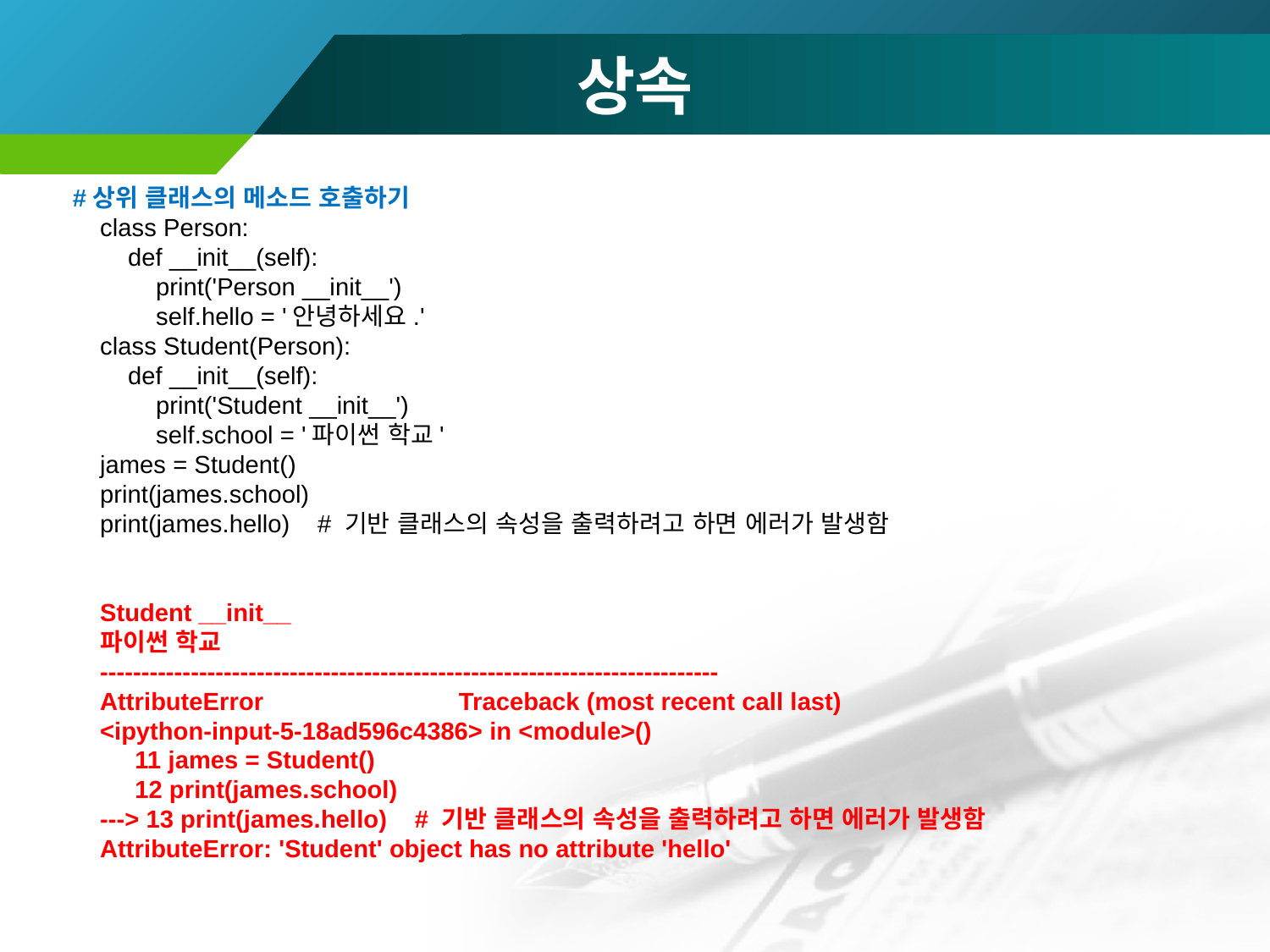

# 상속
#상위 클래스의 메소드 호출하기
class Person:
    def __init__(self):
        print('Person __init__')
        self.hello = '안녕하세요.'
class Student(Person):
    def __init__(self):
        print('Student __init__')
        self.school = '파이썬 학교'
james = Student()
print(james.school)
print(james.hello)    # 기반 클래스의 속성을 출력하려고 하면 에러가 발생함

Student __init__
파이썬 학교
---------------------------------------------------------------------------
AttributeError                            Traceback (most recent call last)
<ipython-input-5-18ad596c4386> in <module>()
     11 james = Student()
     12 print(james.school)
---> 13 print(james.hello)    # 기반 클래스의 속성을 출력하려고 하면 에러가 발생함
AttributeError: 'Student' object has no attribute 'hello'